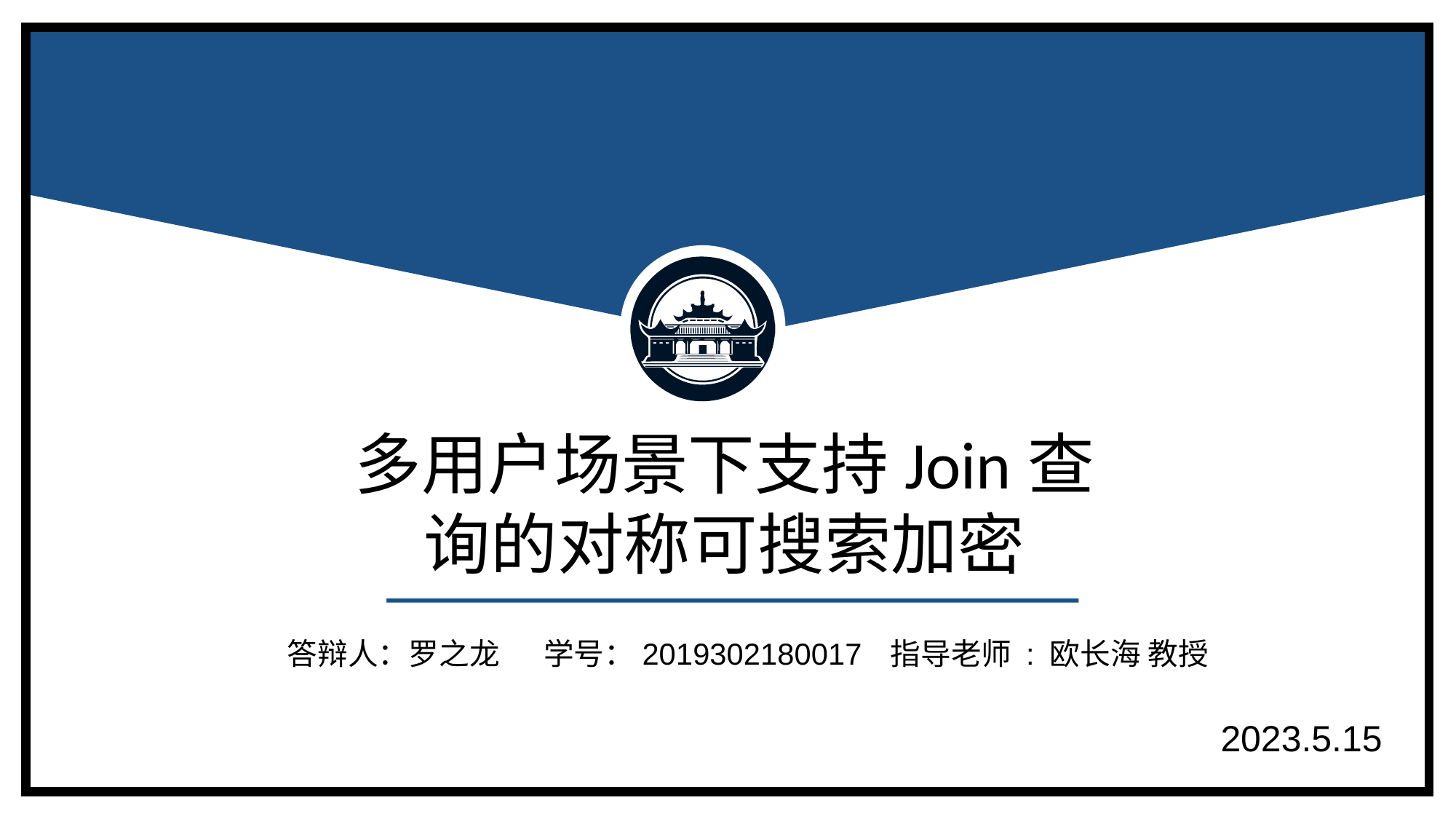

多用户场景下支持Join查询的对称可搜索加密

答辩人：罗之龙
学号：2019302180017
指导老师 : 欧长海 教授
2023.5.15